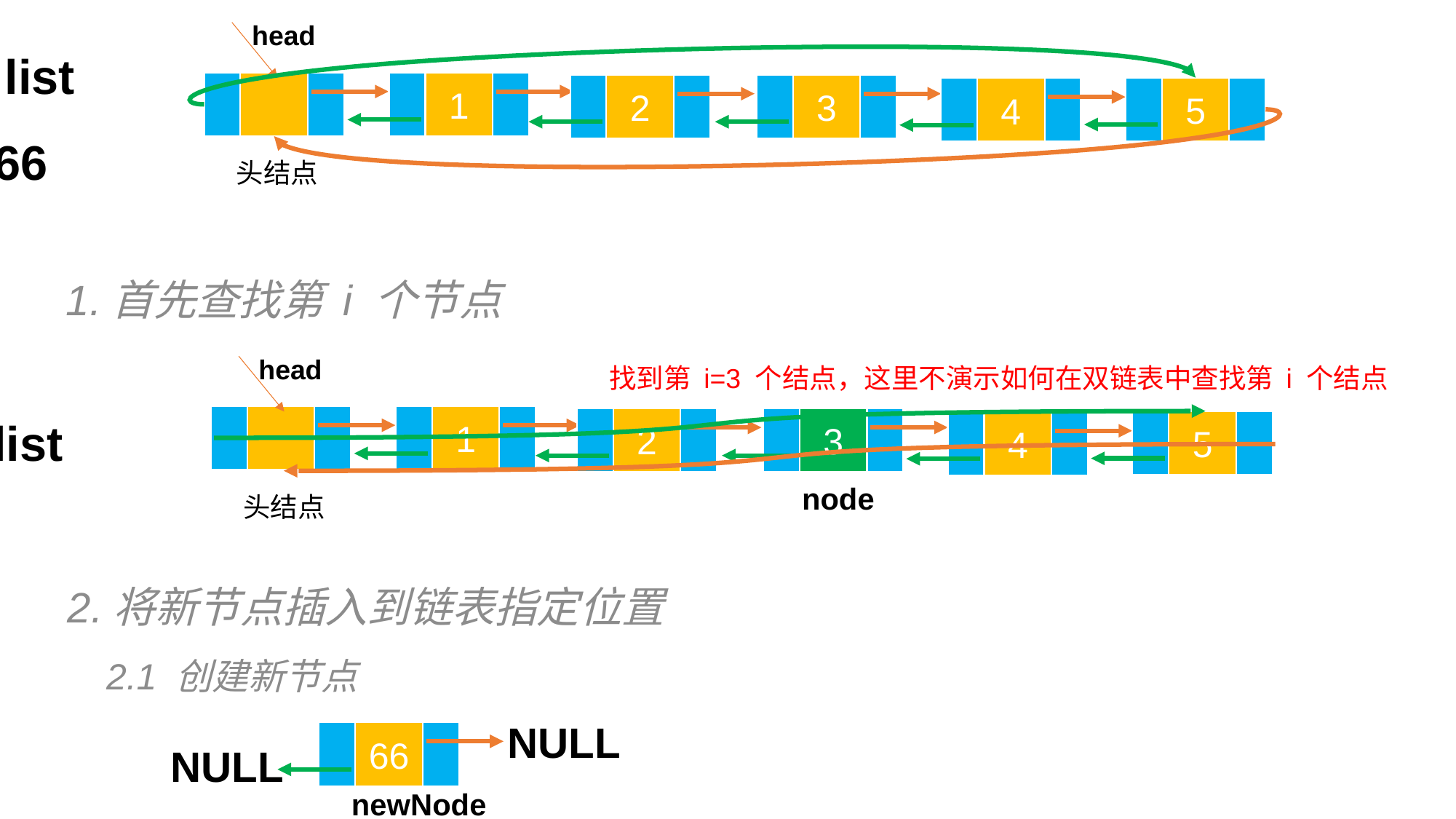

head
list
i=3

1

2

3

5

4

ele=66
头结点
1.首先查找第 i 个节点
head
找到第 i=3 个结点，这里不演示如何在双链表中查找第 i 个结点

1

list

2

3

5

4

node
头结点
2.将新节点插入到链表指定位置
2.1 创建新节点
NULL

66

NULL
newNode
2.2 将新节点插入到链表中
head
node 表示第 i 个结点，node->prior 表示第 i-1 个结点（即第 i 个结点的前驱结点）

1

list

2

3

5

4

node
头结点
NULL

66

NULL
newNode

③newNode->next=node
①node->prior->next=newNode

1

list

2

3

5

4

node
头结点
NULL

66

NULL
④node->prior=newNode
newNode
②newNode->prior=node->prior